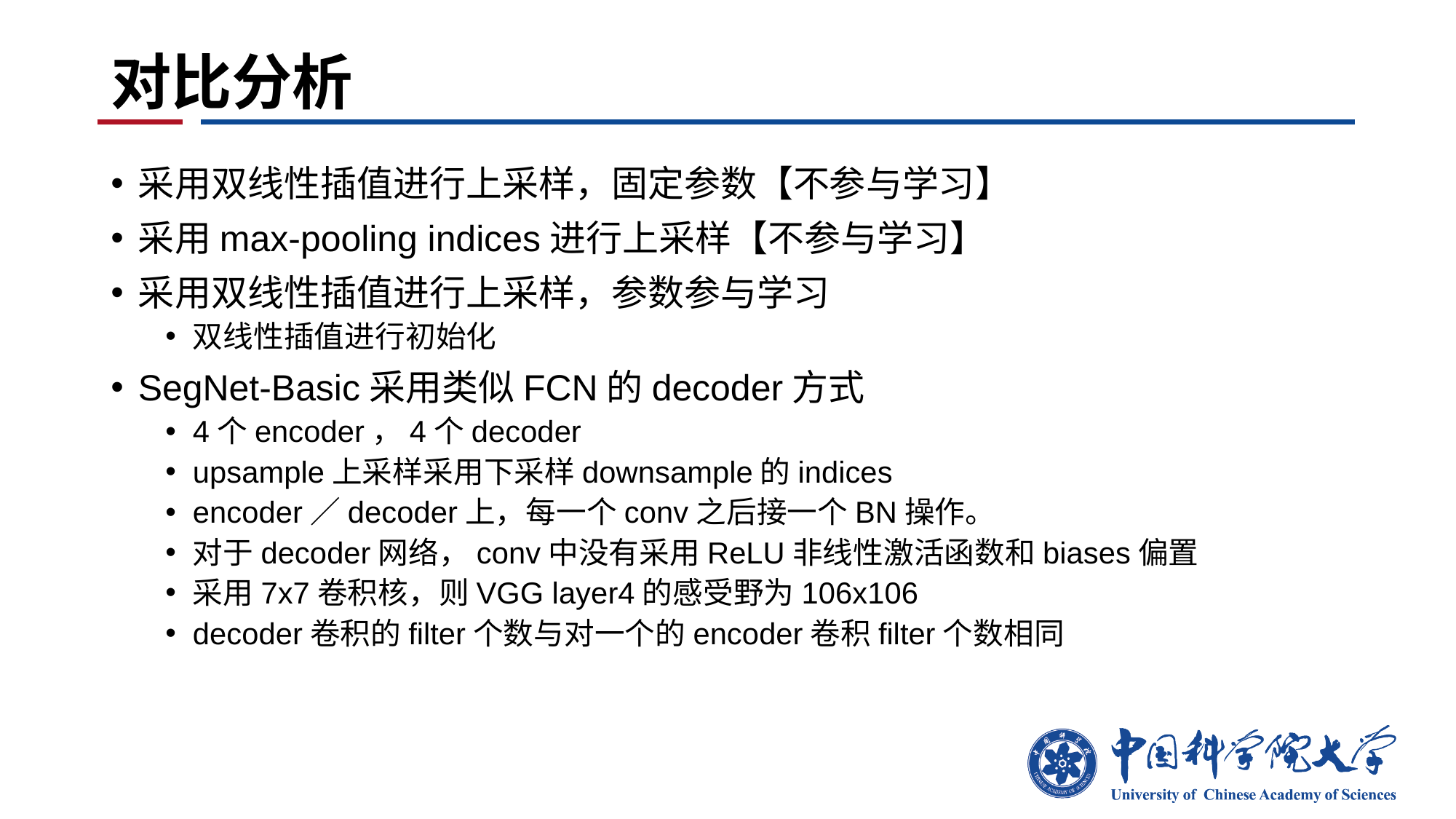

# 对比分析
采用双线性插值进行上采样，固定参数【不参与学习】
采用max-pooling indices进行上采样【不参与学习】
采用双线性插值进行上采样，参数参与学习
双线性插值进行初始化
SegNet-Basic采用类似FCN的decoder方式
4个encoder，4个decoder
upsample上采样采用下采样downsample的indices
encoder／decoder上，每一个conv之后接一个BN操作。
对于decoder网络，conv中没有采用ReLU非线性激活函数和biases偏置
采用7x7卷积核，则VGG layer4的感受野为106x106
decoder卷积的filter个数与对一个的encoder卷积filter个数相同